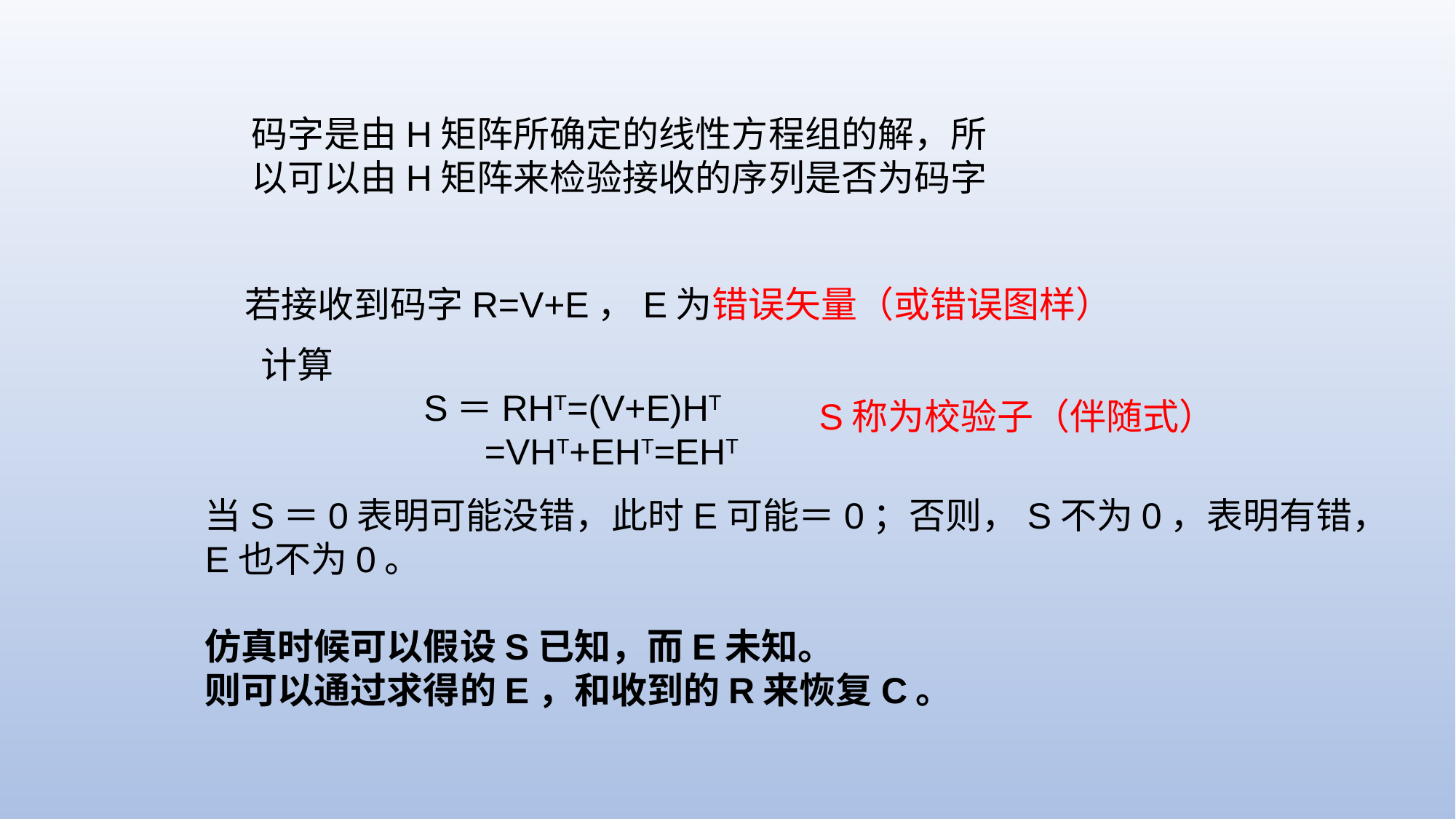

码字是由H矩阵所确定的线性方程组的解，所以可以由H矩阵来检验接收的序列是否为码字
若接收到码字R=V+E，E为错误矢量（或错误图样）
计算
S＝RHT=(V+E)HT                              =VHT+EHT=EHT
S称为校验子（伴随式）
当S＝0表明可能没错，此时E可能＝0；否则，S不为0，表明有错，
E也不为0。

仿真时候可以假设S已知，而E未知。
则可以通过求得的E，和收到的R来恢复C。